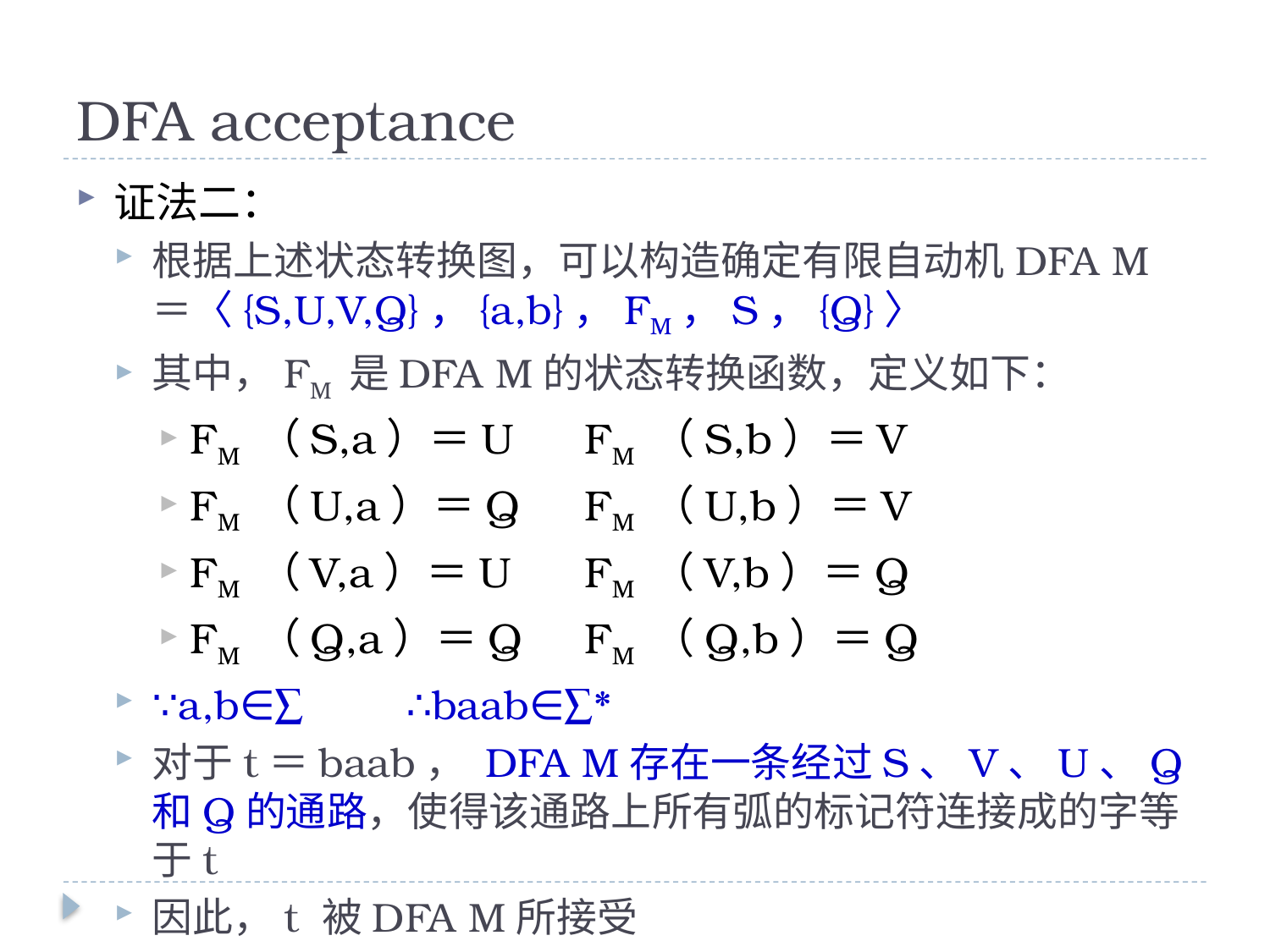

# DFA acceptance
证法二：
根据上述状态转换图，可以构造确定有限自动机DFA M＝〈{S,U,V,Q}，{a,b}，FM，S，{Q}〉
其中，FM 是DFA M的状态转换函数，定义如下：
FM （S,a）＝U	 FM （S,b）＝V
FM （U,a）＝Q	 FM （U,b）＝V
FM （V,a）＝U	 FM （V,b）＝Q
FM （Q,a）＝Q	 FM （Q,b）＝Q
∵a,b∈∑	∴baab∈∑*
对于t＝baab， DFA M存在一条经过S、V、U、Q和Q的通路，使得该通路上所有弧的标记符连接成的字等于t
因此，t 被DFA M所接受

56